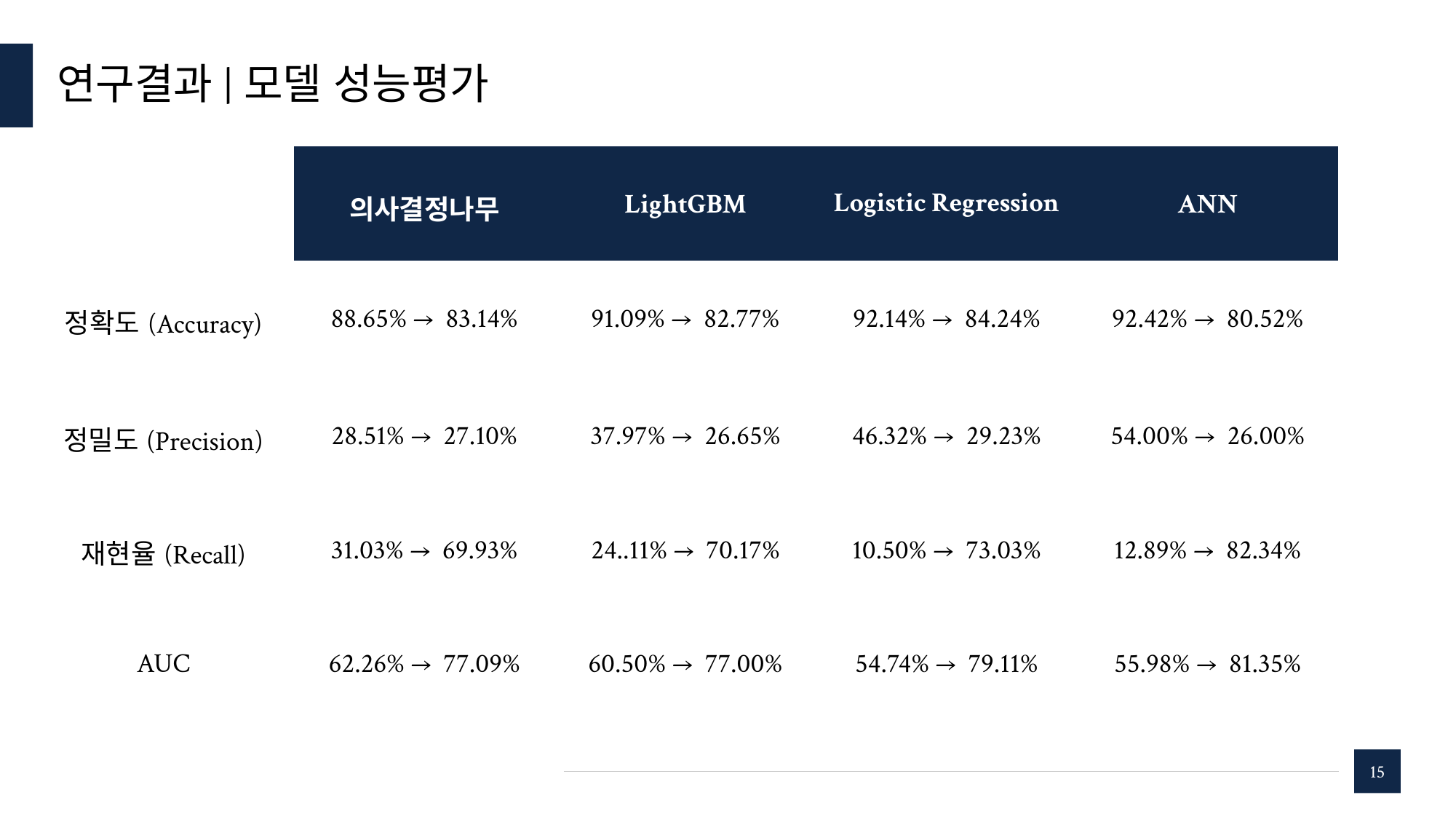

# 연구결과|모델 성능평가
|  | 의사결정나무 | LightGBM | Logistic Regression | ANN |
| --- | --- | --- | --- | --- |
| 정확도(Accuracy) | 88.65% → 83.14% | 91.09% → 82.77% | 92.14% → 84.24% | 92.42% → 80.52% |
| 정밀도(Precision) | 28.51% → 27.10% | 37.97% → 26.65% | 46.32% → 29.23% | 54.00% → 26.00% |
| 재현율(Recall) | 31.03% → 69.93% | 24..11% → 70.17% | 10.50% → 73.03% | 12.89% → 82.34% |
| AUC | 62.26% → 77.09% | 60.50% → 77.00% | 54.74% → 79.11% | 55.98% → 81.35% |

15